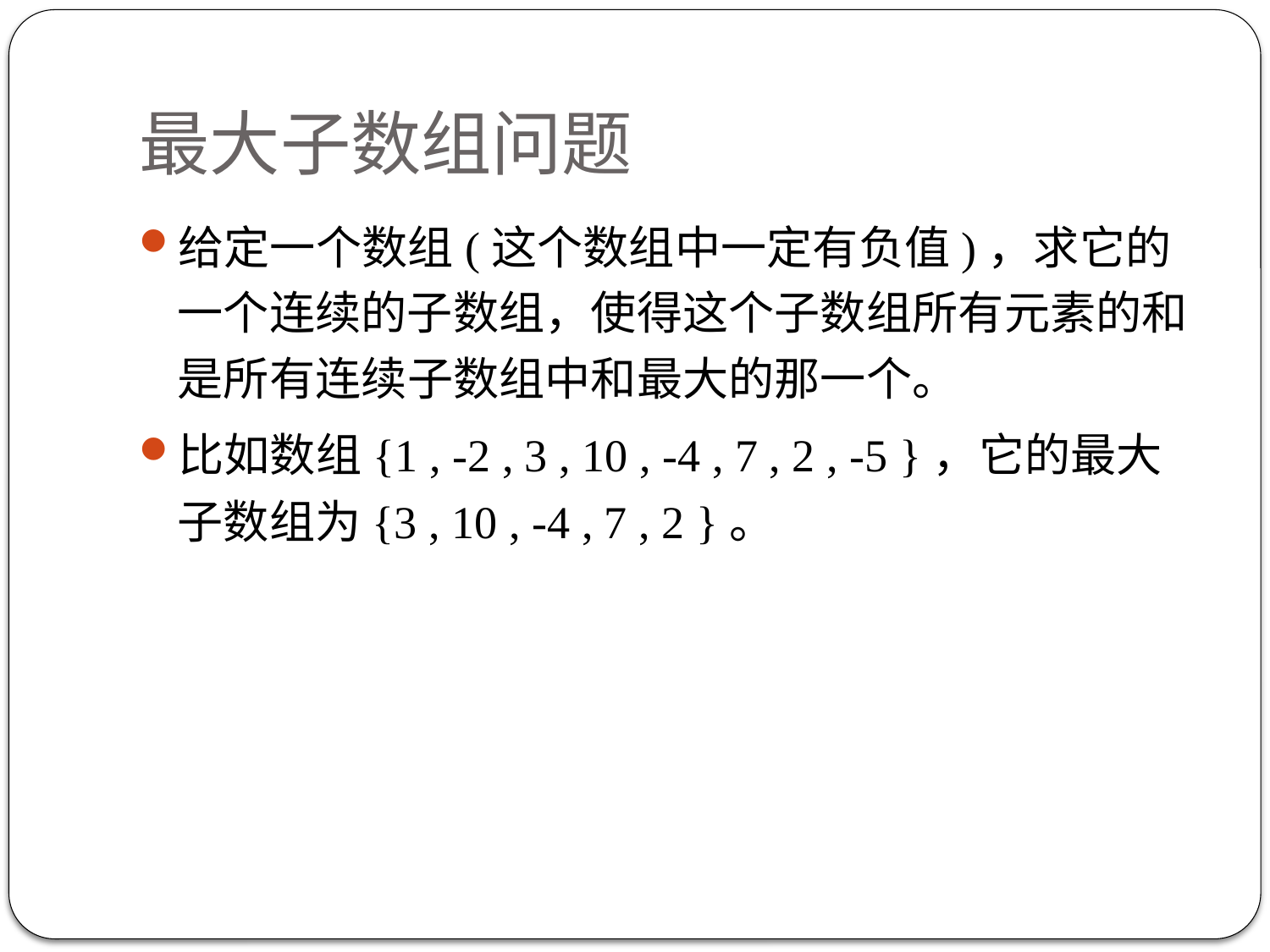

# 最大子数组问题
给定一个数组(这个数组中一定有负值)，求它的一个连续的子数组，使得这个子数组所有元素的和是所有连续子数组中和最大的那一个。
比如数组{1 , -2 , 3 , 10 , -4 , 7 , 2 , -5 }，它的最大子数组为{3 , 10 , -4 , 7 , 2 }。